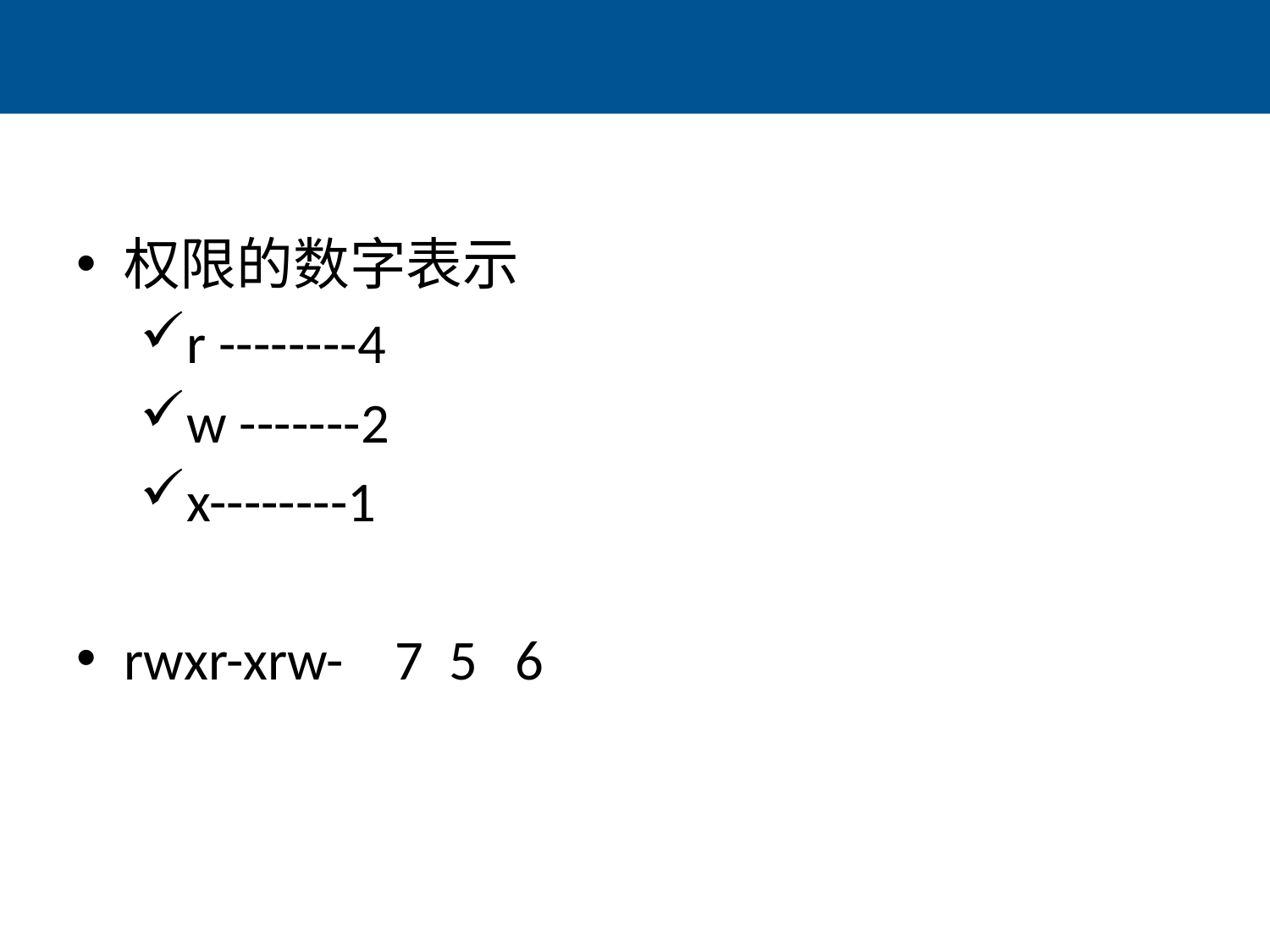

#
权限的数字表示
r --------4
w -------2
x--------1

rwxr-xrw-    7  5   6